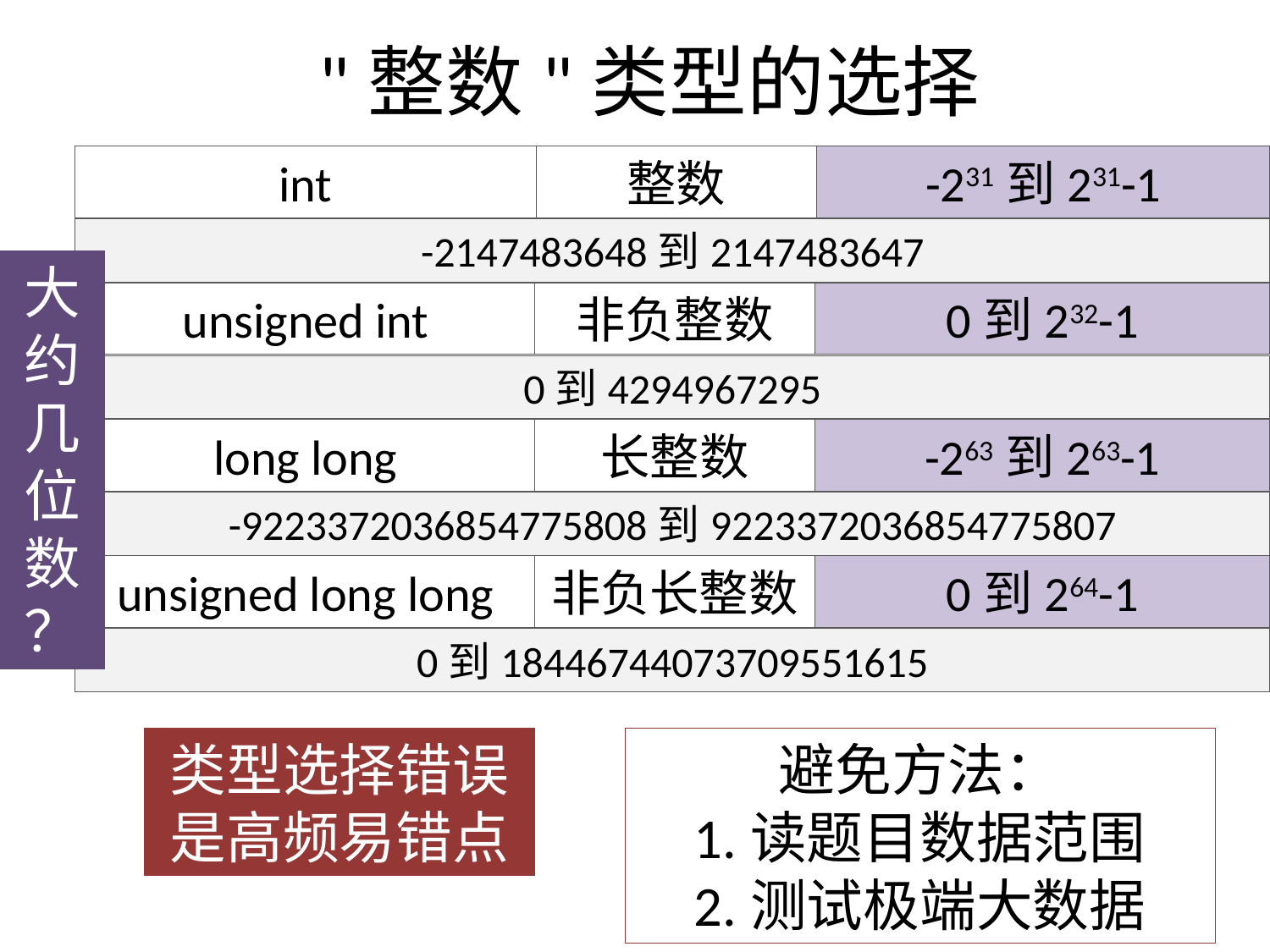

# "整数"类型的选择
耗时约
8分钟
int
整数
-231到231-1
-2147483648到2147483647
大约几位数
？
unsigned int
非负整数
0到232-1
0到4294967295
long long
长整数
-263到263-1
-9223372036854775808到9223372036854775807
unsigned long long
非负长整数
0到264-1
0到18446744073709551615
类型选择错误是高频易错点
避免方法：
1.读题目数据范围
2.测试极端大数据